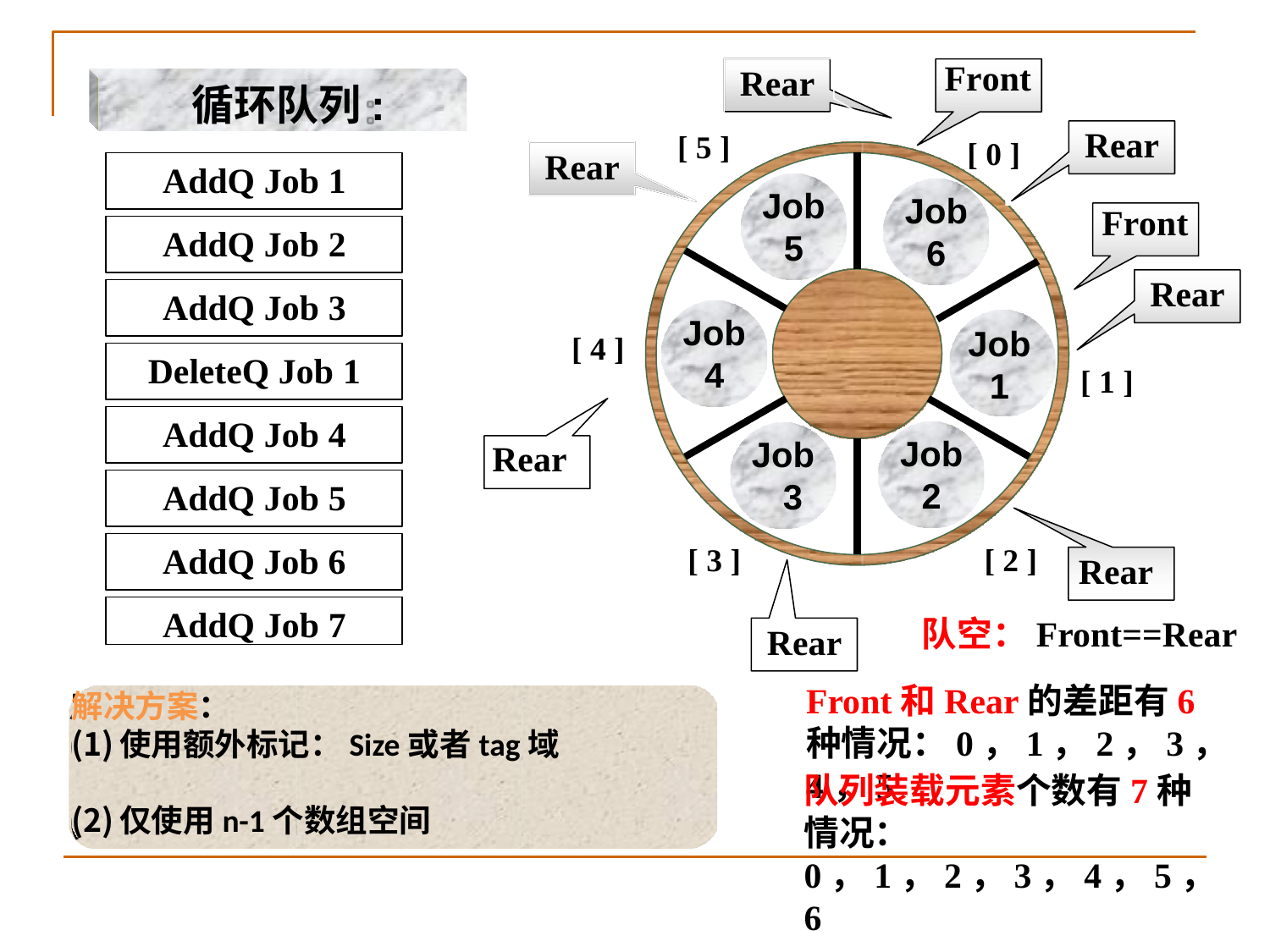

Front

Rear

# 循环队列:
Rear

[ 5 ]
[ 0 ]

Rear

AddQ Job 1

Job
5
Job
6
Front

AddQ Job 2

Rear

AddQ Job 3

Job
4

Job
1
Job  1

[ 4 ]

DeleteQ Job 1
[ 1 ]

AddQ Job 4

Job
2
Job  3
Rear

AddQ Job 5

Rear

AddQ Job 6
[ 3 ]
[ 2 ]

AddQ Job 7
队空：Front==Rear
Rear
Front和Rear的差距有6种情况：0，1，2，3，4，5
解决方案：
使用额外标记：Size或者tag域

仅使用n-1个数组空间
思考：
这种方案：队列空和满的判别条件是什么？

为什么会出现空、满无法区别？根本原因？
队列装载元素个数有7种情况：0，1，2，3，4，5，6